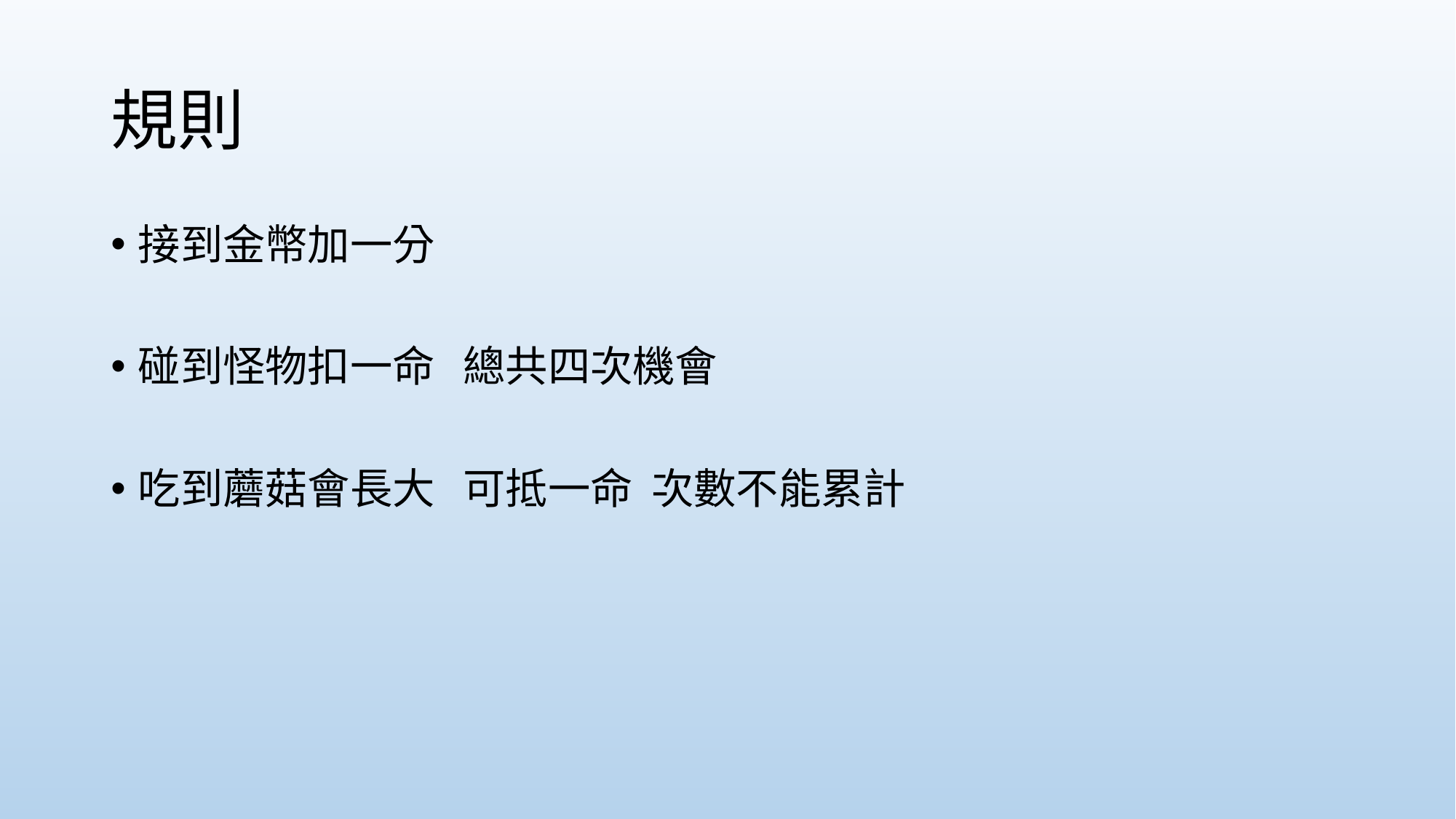

# 規則
接到金幣加一分

碰到怪物扣一命   總共四次機會

吃到蘑菇會長大   可抵一命  次數不能累計